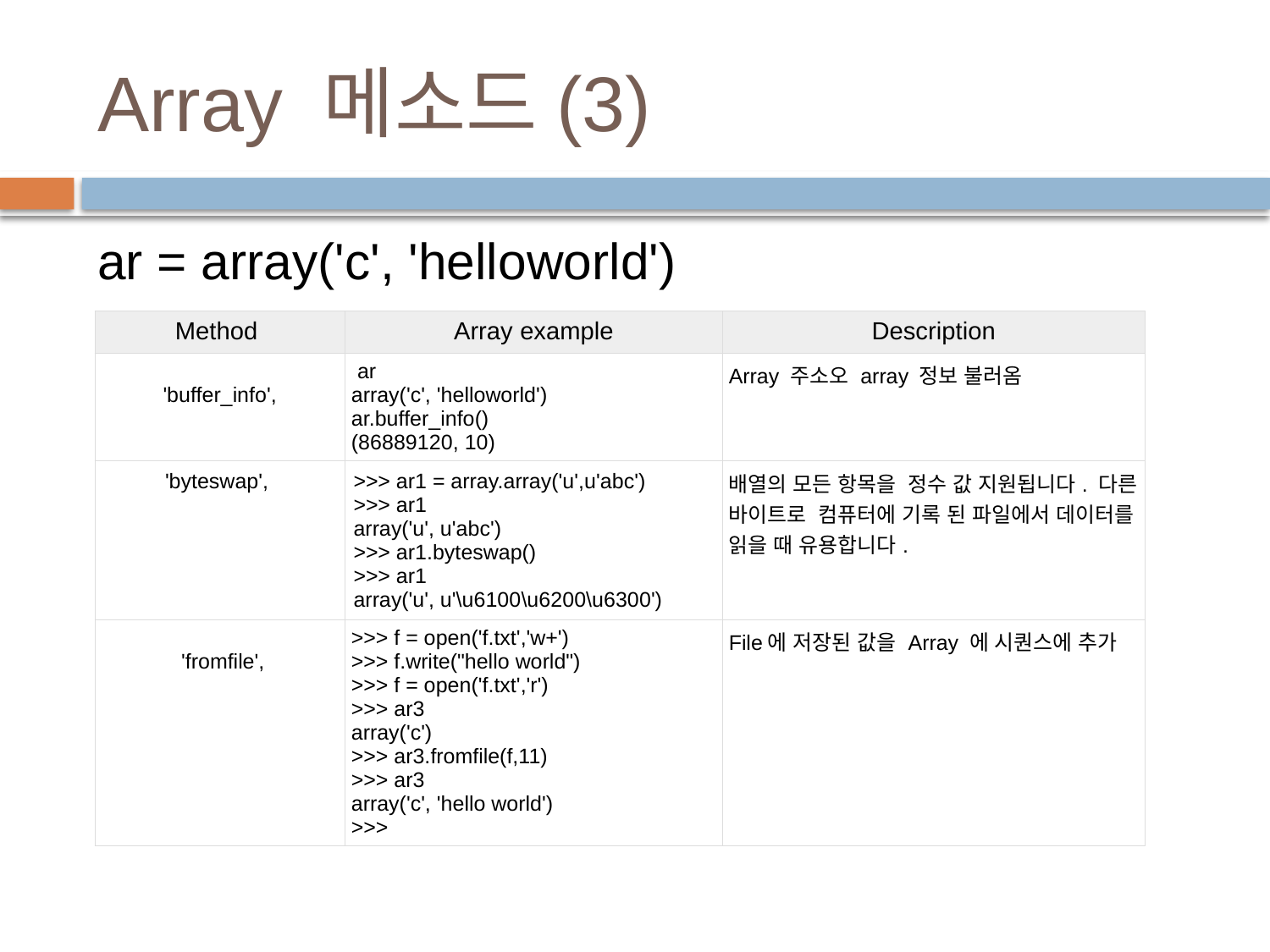

# Array 메소드(3)
ar = array('c', 'helloworld')

| Method | Array example | Description |
| --- | --- | --- |
| 'buffer\_info', | ar array('c', 'helloworld') ar.buffer\_info() (86889120, 10) | Array 주소오 array 정보 불러옴 |
| 'byteswap', | >>> ar1 = array.array('u',u'abc') >>> ar1 array('u', u'abc') >>> ar1.byteswap() >>> ar1 array('u', u'\u6100\u6200\u6300') | 배열의 모든 항목을 정수 값 지원됩니다. 다른 바이트로 컴퓨터에 기록 된 파일에서 데이터를 읽을 때 유용합니다. |
| 'fromfile', | >>> f = open('f.txt','w+') >>> f.write("hello world") >>> f = open('f.txt','r') >>> ar3 array('c') >>> ar3.fromfile(f,11) >>> ar3 array('c', 'hello world') >>> | File에 저장된 값을 Array 에 시퀀스에 추가 |